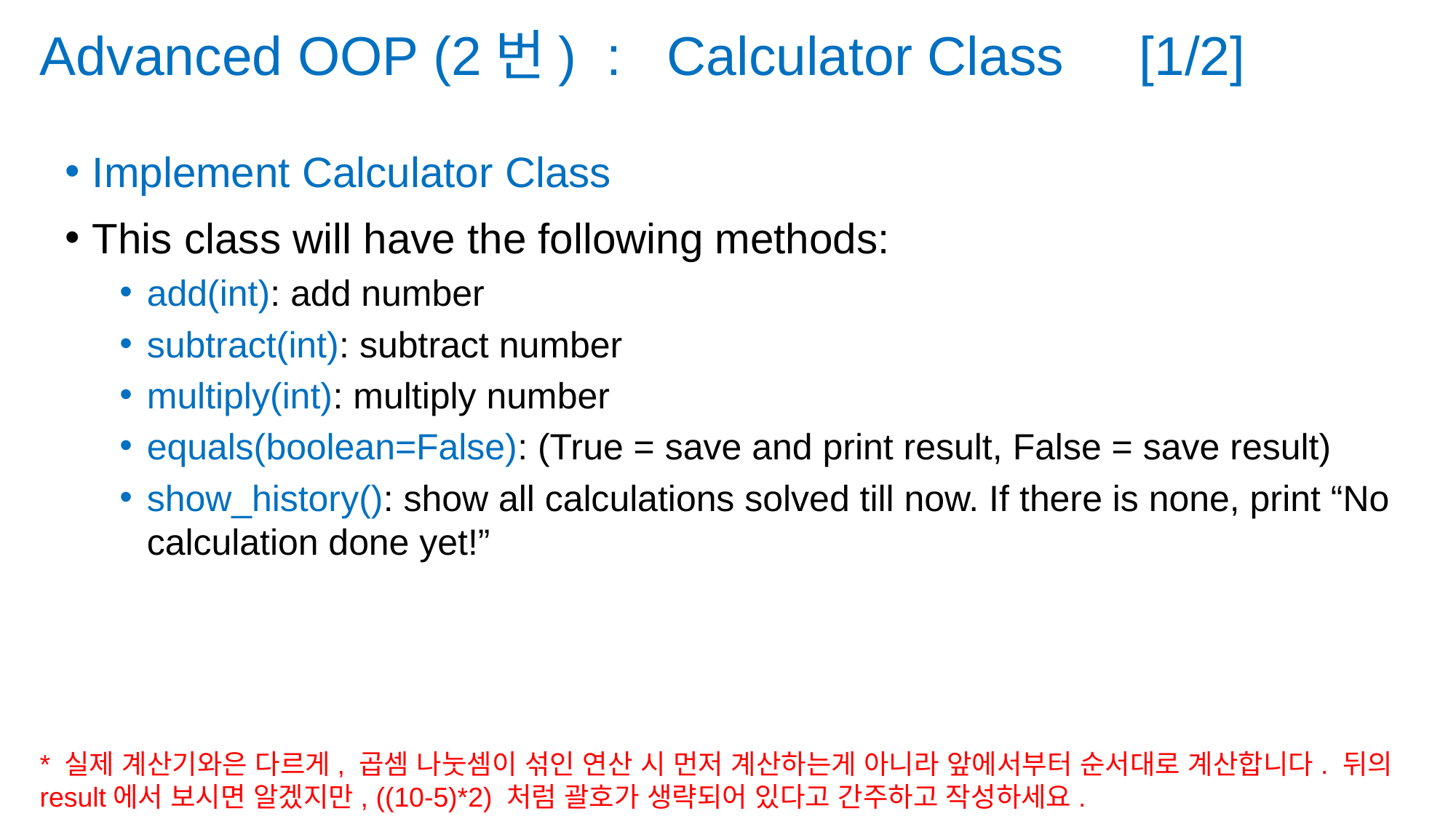

# Advanced OOP (2번)  :   Calculator Class     [1/2]
Implement Calculator Class
This class will have the following methods:
add(int): add number
subtract(int): subtract number
multiply(int): multiply number
equals(boolean=False): (True = save and print result, False = save result)
show_history(): show all calculations solved till now. If there is none, print “No calculation done yet!”

* 실제 계산기와은 다르게, 곱셈 나눗셈이 섞인 연산 시 먼저 계산하는게 아니라 앞에서부터 순서대로 계산합니다. 뒤의 result에서 보시면 알겠지만, ((10-5)*2) 처럼 괄호가 생략되어 있다고 간주하고 작성하세요.